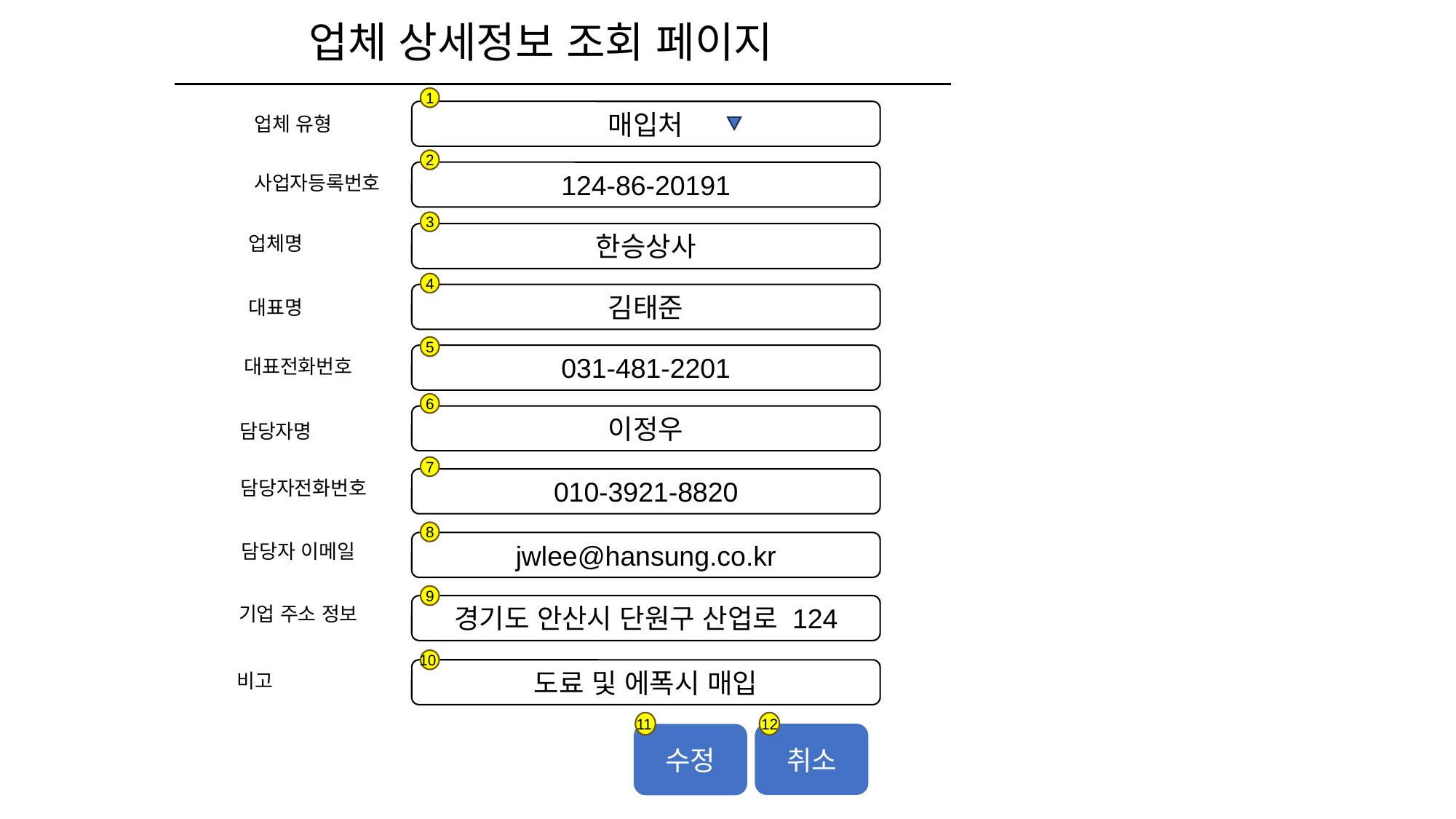

업체 상세정보 조회 페이지
1
매입처
업체 유형

2
사업자등록번호
124-86-20191
3
업체명
한승상사
4
김태준
대표명
5
031-481-2201
대표전화번호
6
이정우
담당자명
7
담당자전화번호
010-3921-8820
8
담당자 이메일
jwlee@hansung.co.kr
9
기업 주소 정보
경기도 안산시 단원구 산업로 124
10

비고
도료 및 에폭시 매입
11
12

취소
수정